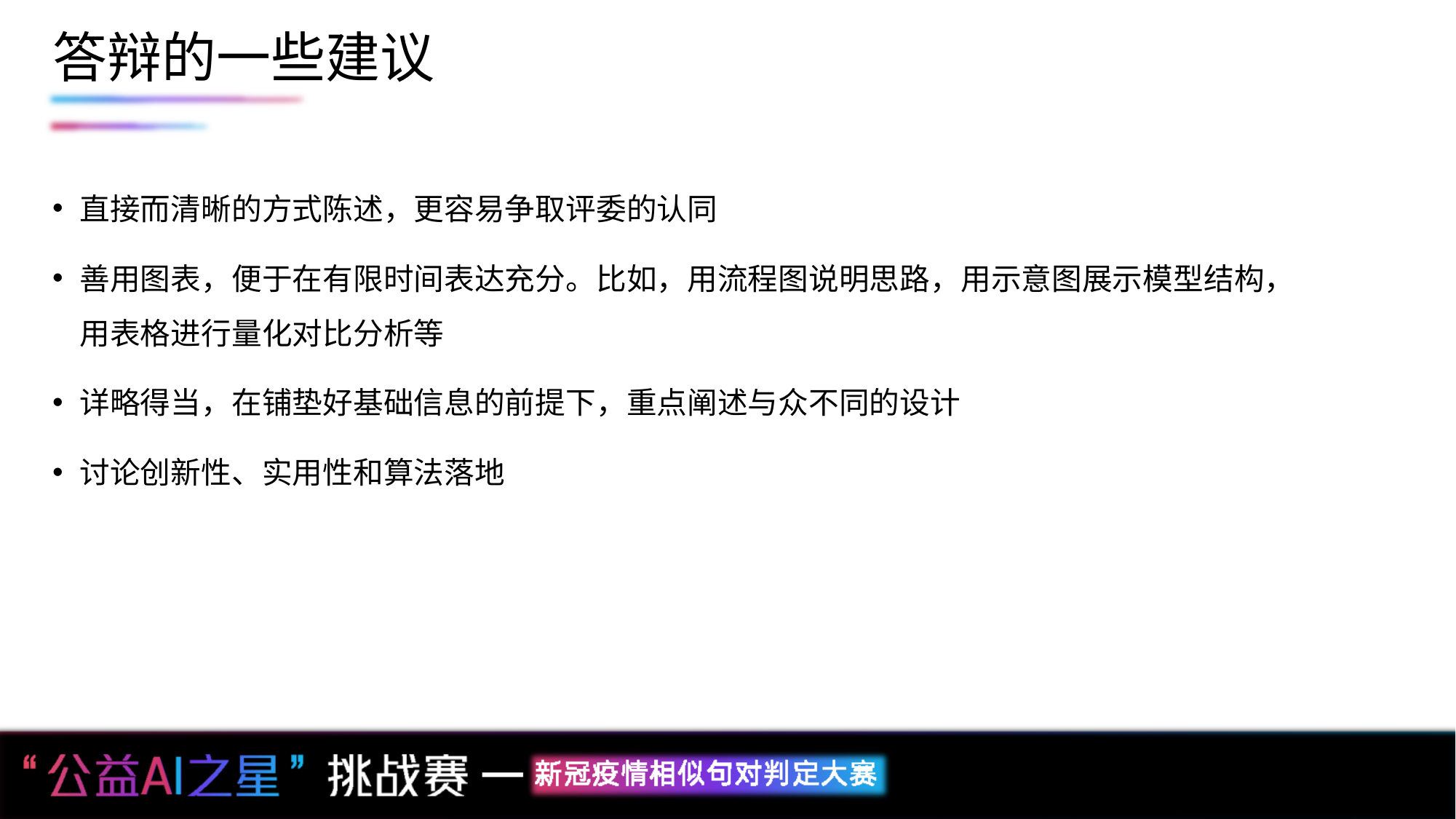

# 答辩的一些建议
直接而清晰的方式陈述，更容易争取评委的认同
善用图表，便于在有限时间表达充分。比如，用流程图说明思路，用示意图展示模型结构，用表格进行量化对比分析等
详略得当，在铺垫好基础信息的前提下，重点阐述与众不同的设计
讨论创新性、实用性和算法落地